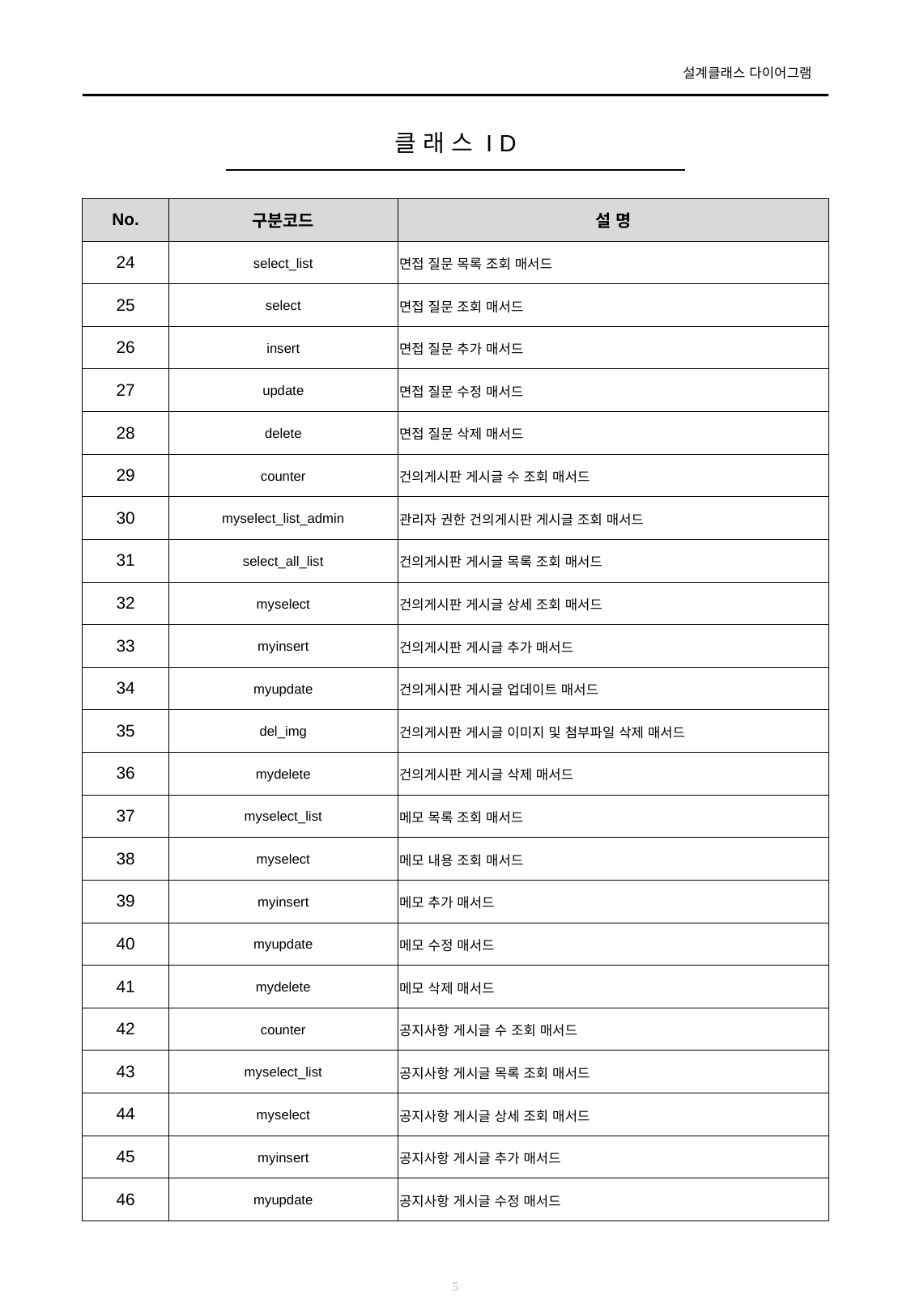

# 클 래 스 I D
| No. | 구분코드 | 설 명 |
| --- | --- | --- |
| 24 | select\_list | 면접 질문 목록 조회 매서드 |
| 25 | select | 면접 질문 조회 매서드 |
| 26 | insert | 면접 질문 추가 매서드 |
| 27 | update | 면접 질문 수정 매서드 |
| 28 | delete | 면접 질문 삭제 매서드 |
| 29 | counter | 건의게시판 게시글 수 조회 매서드 |
| 30 | myselect\_list\_admin | 관리자 권한 건의게시판 게시글 조회 매서드 |
| 31 | select\_all\_list | 건의게시판 게시글 목록 조회 매서드 |
| 32 | myselect | 건의게시판 게시글 상세 조회 매서드 |
| 33 | myinsert | 건의게시판 게시글 추가 매서드 |
| 34 | myupdate | 건의게시판 게시글 업데이트 매서드 |
| 35 | del\_img | 건의게시판 게시글 이미지 및 첨부파일 삭제 매서드 |
| 36 | mydelete | 건의게시판 게시글 삭제 매서드 |
| 37 | myselect\_list | 메모 목록 조회 매서드 |
| 38 | myselect | 메모 내용 조회 매서드 |
| 39 | myinsert | 메모 추가 매서드 |
| 40 | myupdate | 메모 수정 매서드 |
| 41 | mydelete | 메모 삭제 매서드 |
| 42 | counter | 공지사항 게시글 수 조회 매서드 |
| 43 | myselect\_list | 공지사항 게시글 목록 조회 매서드 |
| 44 | myselect | 공지사항 게시글 상세 조회 매서드 |
| 45 | myinsert | 공지사항 게시글 추가 매서드 |
| 46 | myupdate | 공지사항 게시글 수정 매서드 |
5